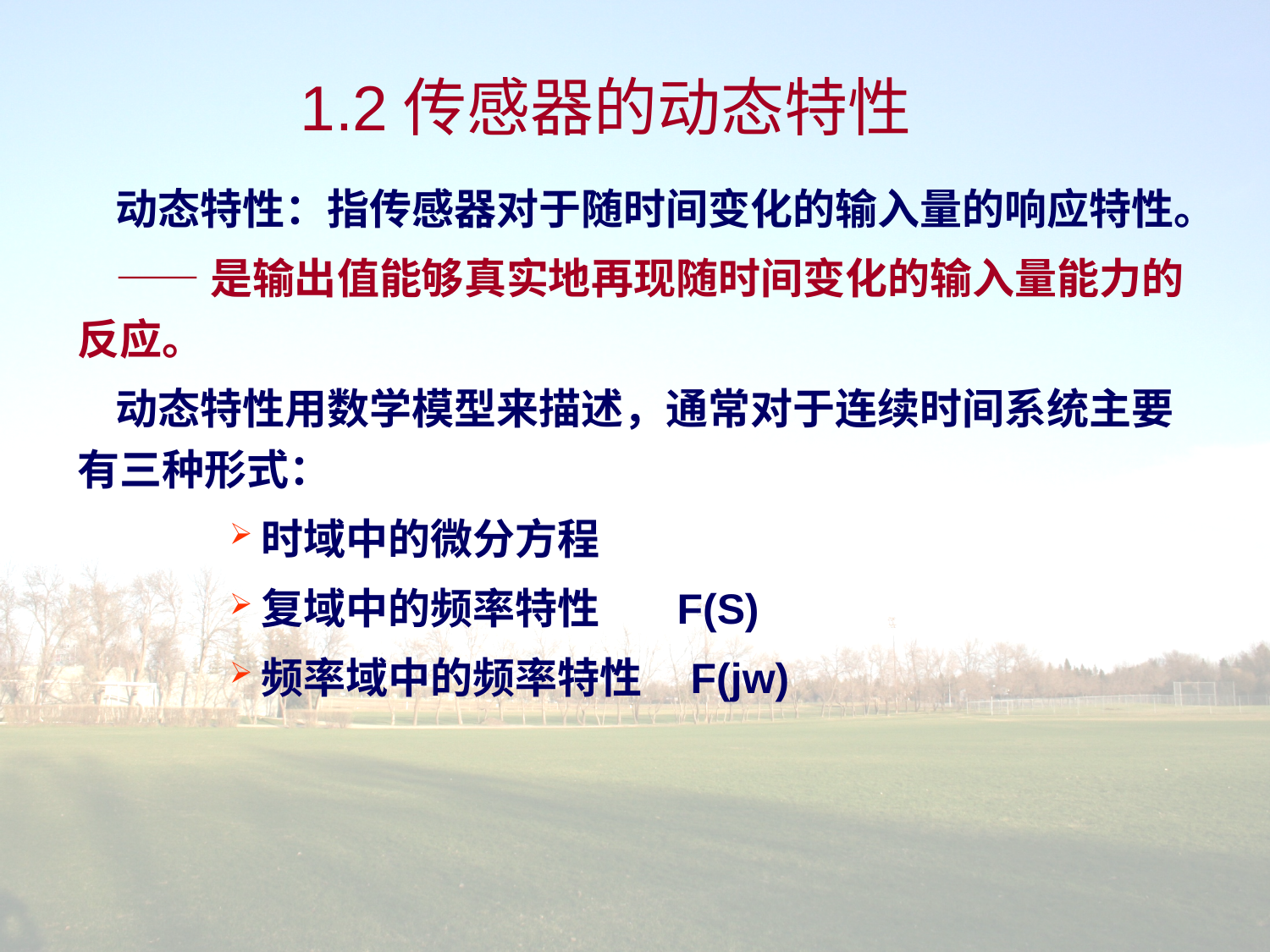

# 1.2传感器的动态特性
动态特性：指传感器对于随时间变化的输入量的响应特性。
——是输出值能够真实地再现随时间变化的输入量能力的反应。
动态特性用数学模型来描述，通常对于连续时间系统主要有三种形式：
时域中的微分方程
复域中的频率特性       F(S)
频率域中的频率特性    F(jw)